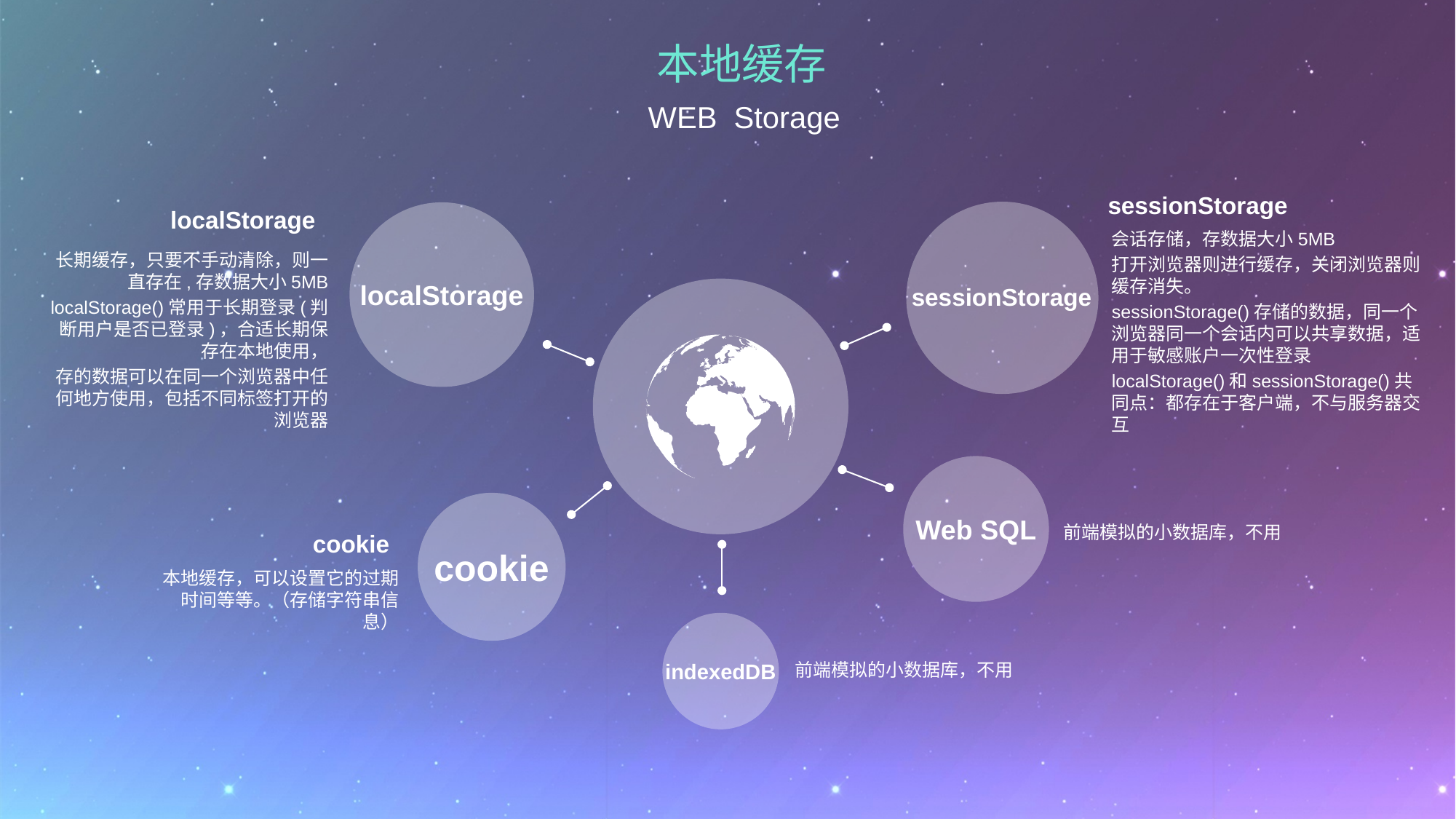

本地缓存
WEB  Storage
sessionStorage

localStorage
会话存储，存数据大小5MB
打开浏览器则进行缓存，关闭浏览器则缓存消失。
sessionStorage()存储的数据，同一个浏览器同一个会话内可以共享数据，适用于敏感账户一次性登录
localStorage()和sessionStorage()共同点：都存在于客户端，不与服务器交互
长期缓存，只要不手动清除，则一直存在,存数据大小5MB
localStorage()常用于长期登录(判断用户是否已登录)，合适长期保存在本地使用，
存的数据可以在同一个浏览器中任何地方使用，包括不同标签打开的浏览器
localStorage

sessionStorage

Web SQL
前端模拟的小数据库，不用
cookie
cookie
本地缓存，可以设置它的过期时间等等。（存储字符串信息）

indexedDB
前端模拟的小数据库，不用